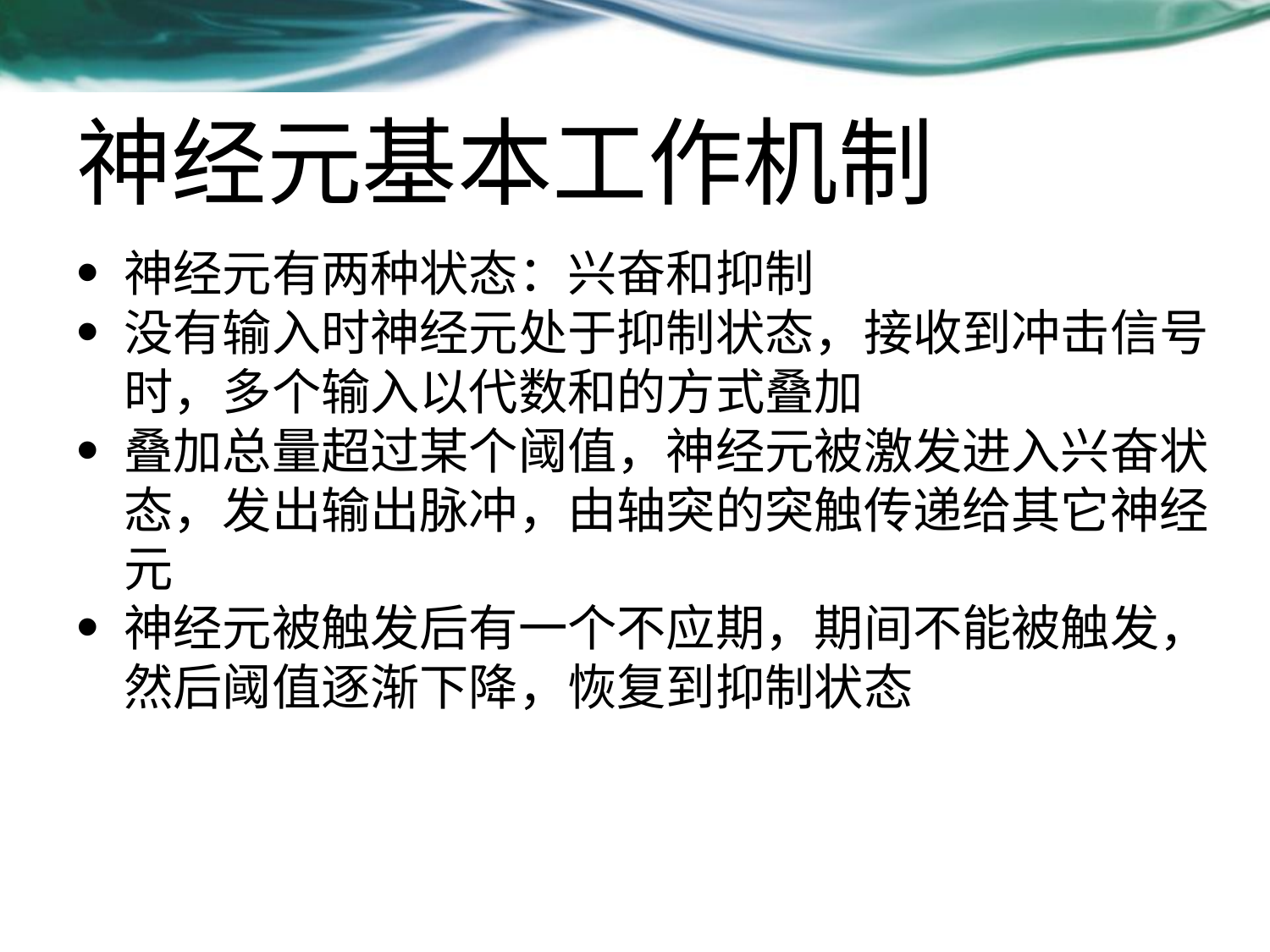

# 神经元基本工作机制
神经元有两种状态：兴奋和抑制
没有输入时神经元处于抑制状态，接收到冲击信号时，多个输入以代数和的方式叠加
叠加总量超过某个阈值，神经元被激发进入兴奋状态，发出输出脉冲，由轴突的突触传递给其它神经元
神经元被触发后有一个不应期，期间不能被触发，然后阈值逐渐下降，恢复到抑制状态